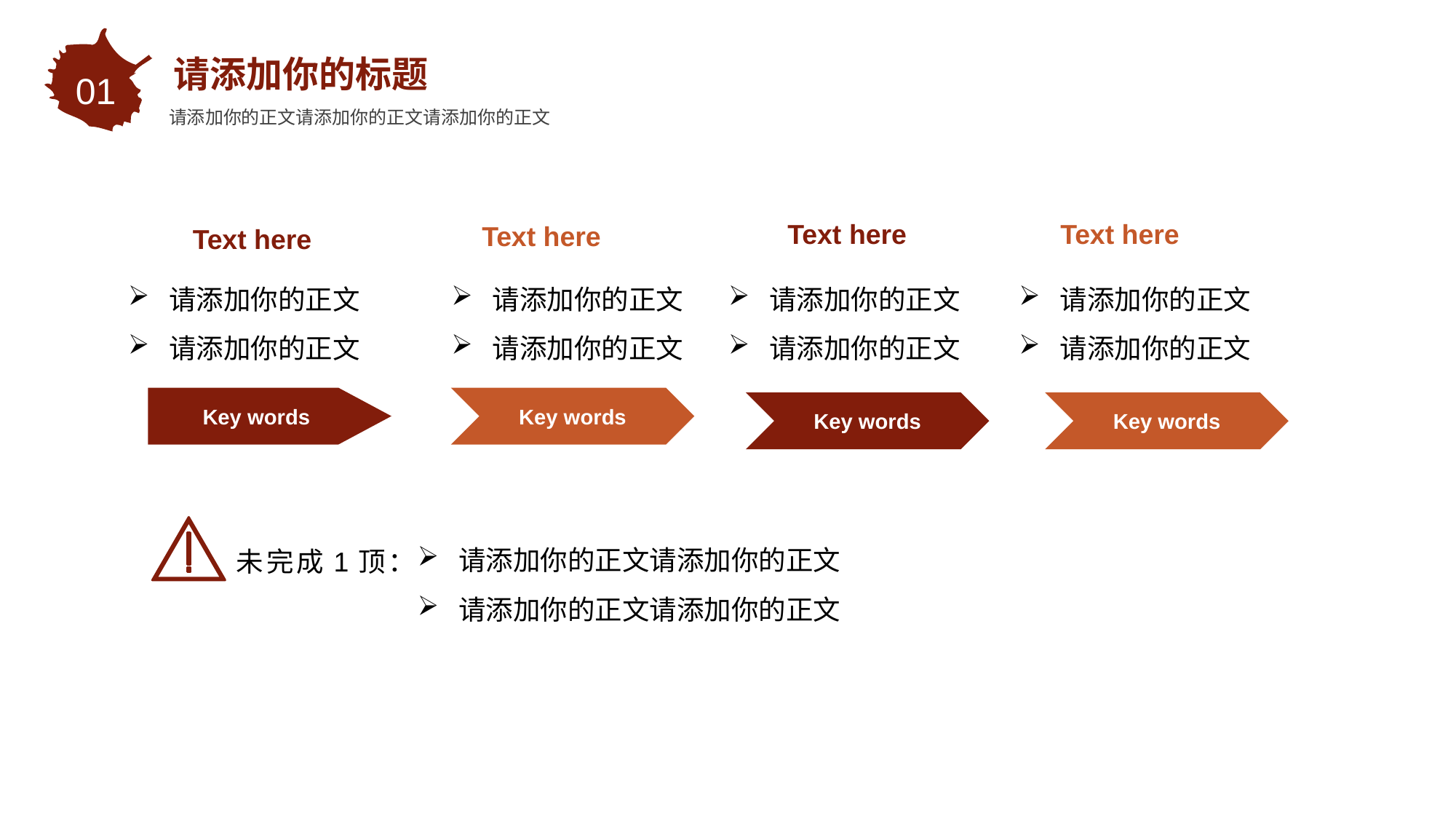

请添加你的标题
01
请添加你的正文请添加你的正文请添加你的正文
Text here
Text here
Text here
Text here
请添加你的正文
请添加你的正文
请添加你的正文
请添加你的正文
请添加你的正文
请添加你的正文
请添加你的正文
请添加你的正文
.

Key words
Key words
Key words
Key words

请添加你的正文请添加你的正文
请添加你的正文请添加你的正文
未完成1顶：